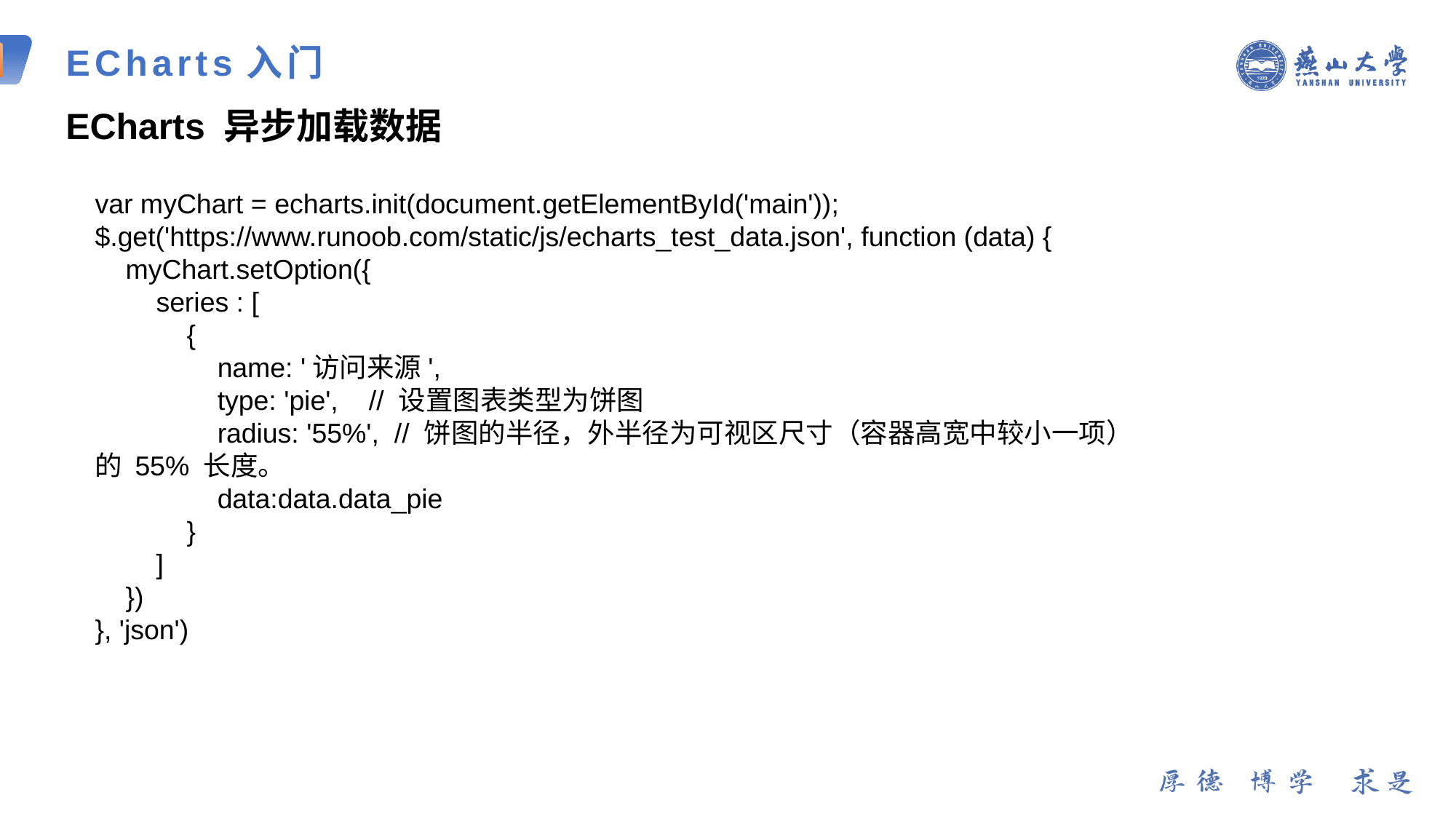

ECharts入门
ECharts 异步加载数据
var myChart = echarts.init(document.getElementById('main'));
$.get('https://www.runoob.com/static/js/echarts_test_data.json', function (data) {
    myChart.setOption({
        series : [
            {
                name: '访问来源',
                type: 'pie',    // 设置图表类型为饼图
                radius: '55%',  // 饼图的半径，外半径为可视区尺寸（容器高宽中较小一项）的 55% 长度。
                data:data.data_pie
            }
        ]
    })
}, 'json')